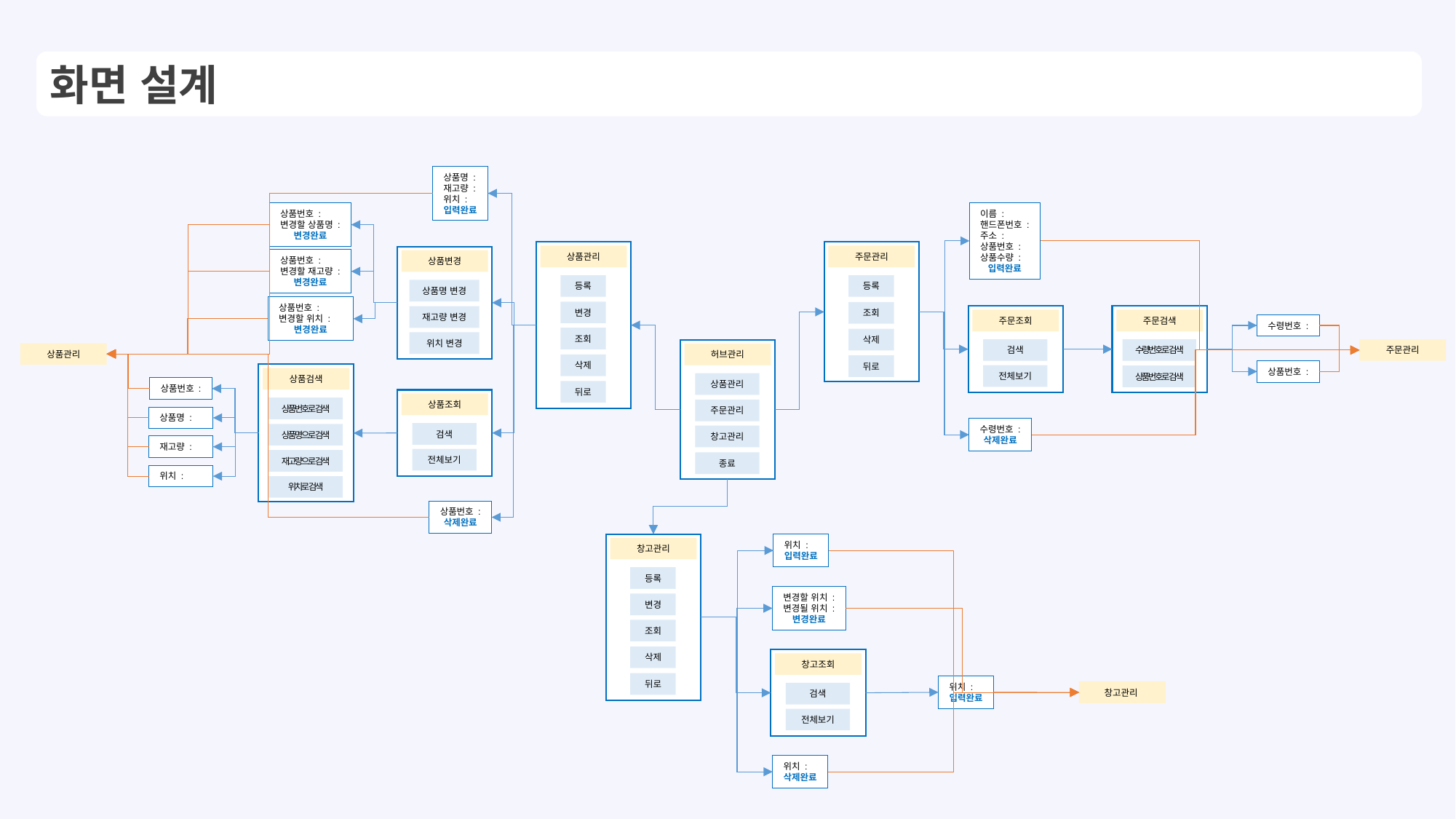

화면 설계
상품명 :
재고량 :
위치 :
입력완료
이름 :
핸드폰번호 :
주소 :
상품번호 :
상품수량 :
입력완료
상품번호 :
변경할 상품명 :
변경완료

상품관리
등록
변경
조회
삭제
뒤로

주문관리
등록
조회
삭제
뒤로

상품변경
상품명 변경
재고량 변경
위치 변경
상품번호 :
변경할 재고량 :
변경완료
상품번호 :
변경할 위치 :
변경완료

주문조회
검색
전체보기

주문검색
수령번호로 검색
상품번호로 검색
수령번호 :
주문관리

허브관리
상품관리
주문관리
창고관리
종료
상품관리
상품번호 :

상품검색
상품번호로 검색
상품명으로 검색
재고량으로 검색
위치로 검색
상품번호 :

상품조회
검색
전체보기
상품명 :
수령번호 :
삭제완료
재고량 :
위치 :
상품번호 :
삭제완료

창고관리
등록
변경
조회
삭제
뒤로
위치 :
입력완료
변경할 위치 :
변경될 위치 :
변경완료

창고조회
검색
전체보기
위치 :
입력완료
창고관리
위치 :
삭제완료